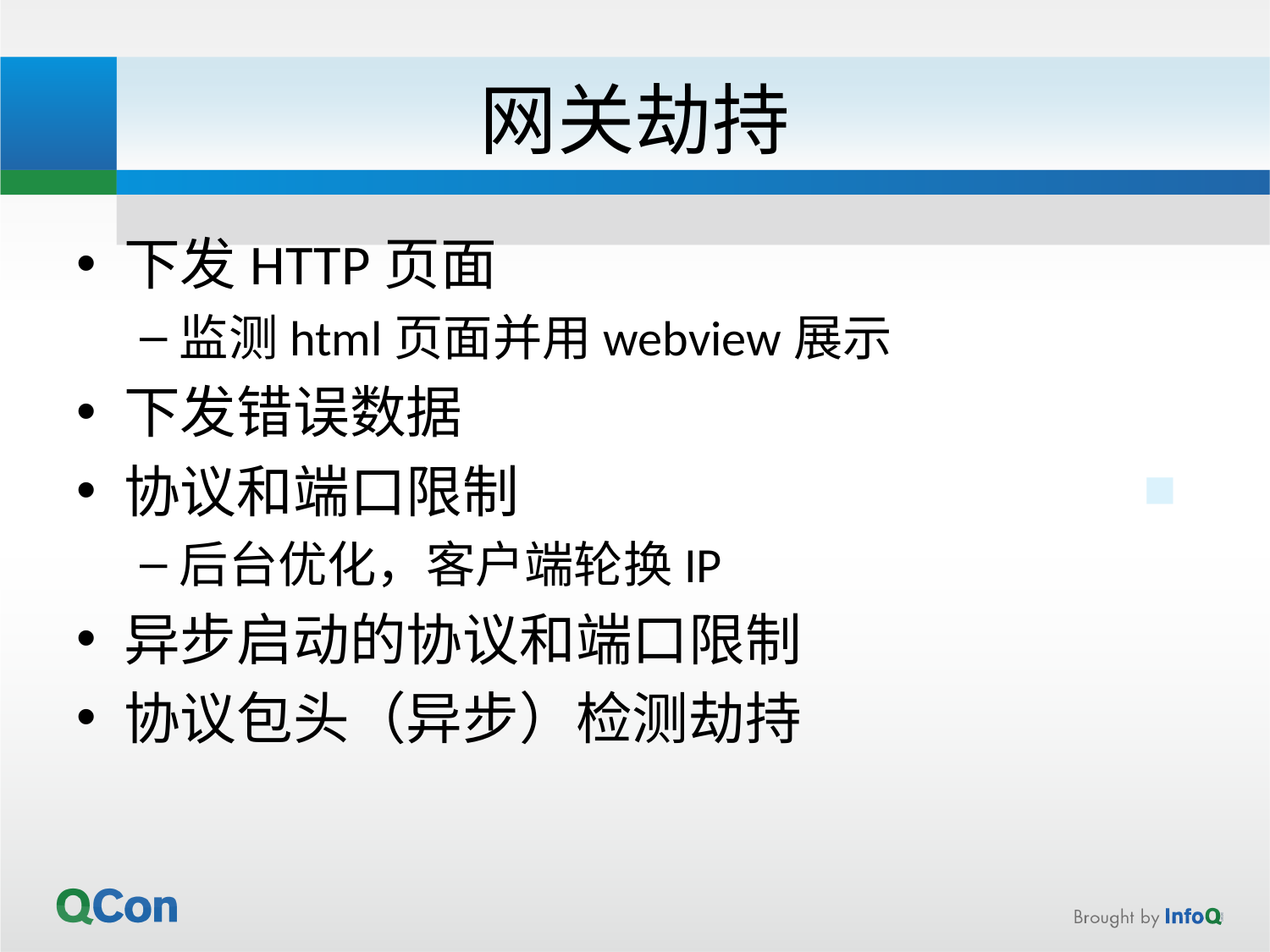

# 网关劫持
下发HTTP页面
监测html页面并用webview展示
下发错误数据
协议和端口限制
后台优化，客户端轮换IP
异步启动的协议和端口限制
协议包头（异步）检测劫持